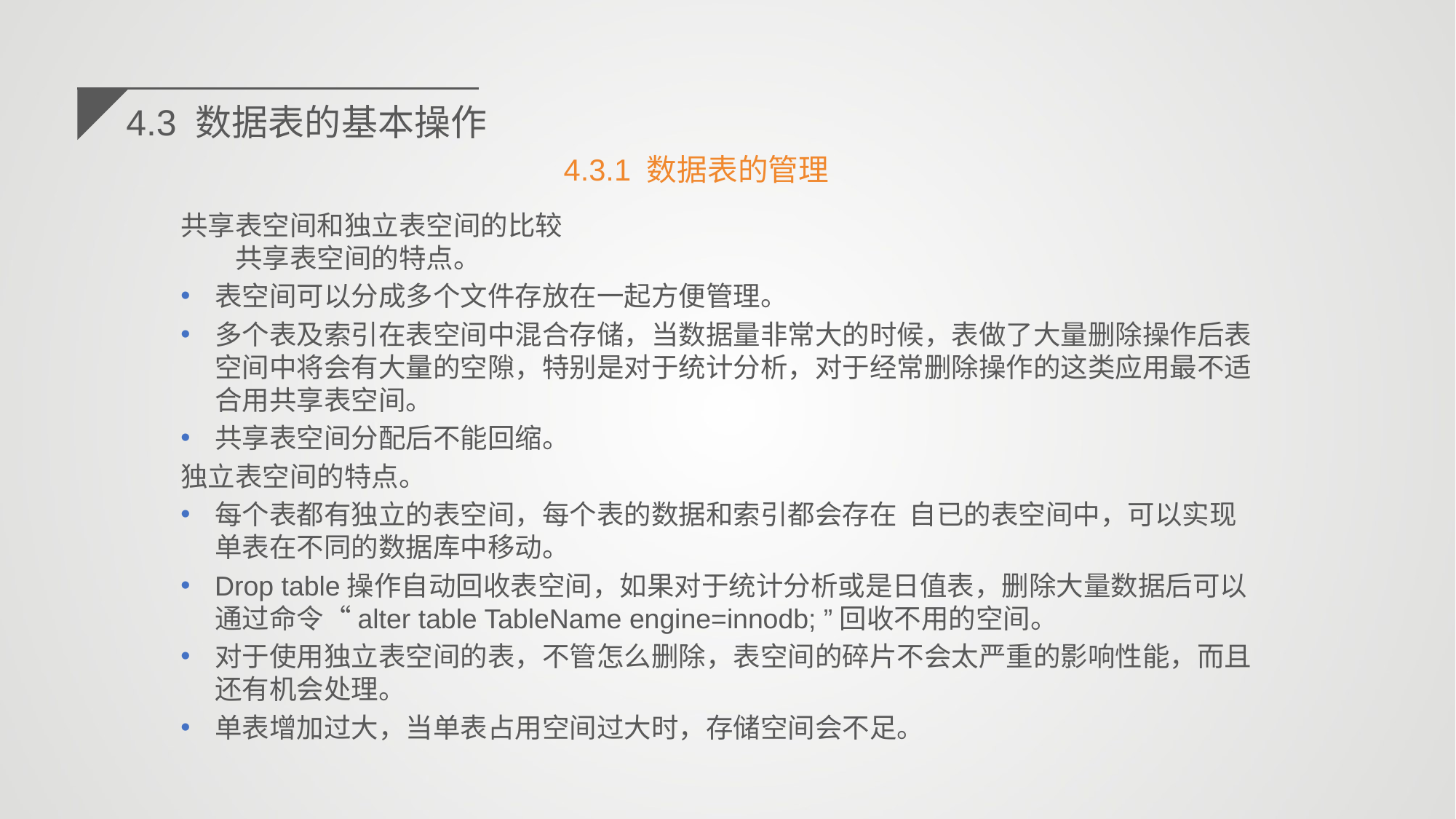

4.3 数据表的基本操作

4.3.1 数据表的管理
共享表空间和独立表空间的比较
共享表空间的特点。
表空间可以分成多个文件存放在一起方便管理。
多个表及索引在表空间中混合存储，当数据量非常大的时候，表做了大量删除操作后表空间中将会有大量的空隙，特别是对于统计分析，对于经常删除操作的这类应用最不适合用共享表空间。
共享表空间分配后不能回缩。
独立表空间的特点。
每个表都有独立的表空间，每个表的数据和索引都会存在  自已的表空间中，可以实现单表在不同的数据库中移动。
Drop table操作自动回收表空间，如果对于统计分析或是日值表，删除大量数据后可以通过命令“alter table TableName engine=innodb; ”回收不用的空间。
对于使用独立表空间的表，不管怎么删除，表空间的碎片不会太严重的影响性能，而且还有机会处理。
单表增加过大，当单表占用空间过大时，存储空间会不足。